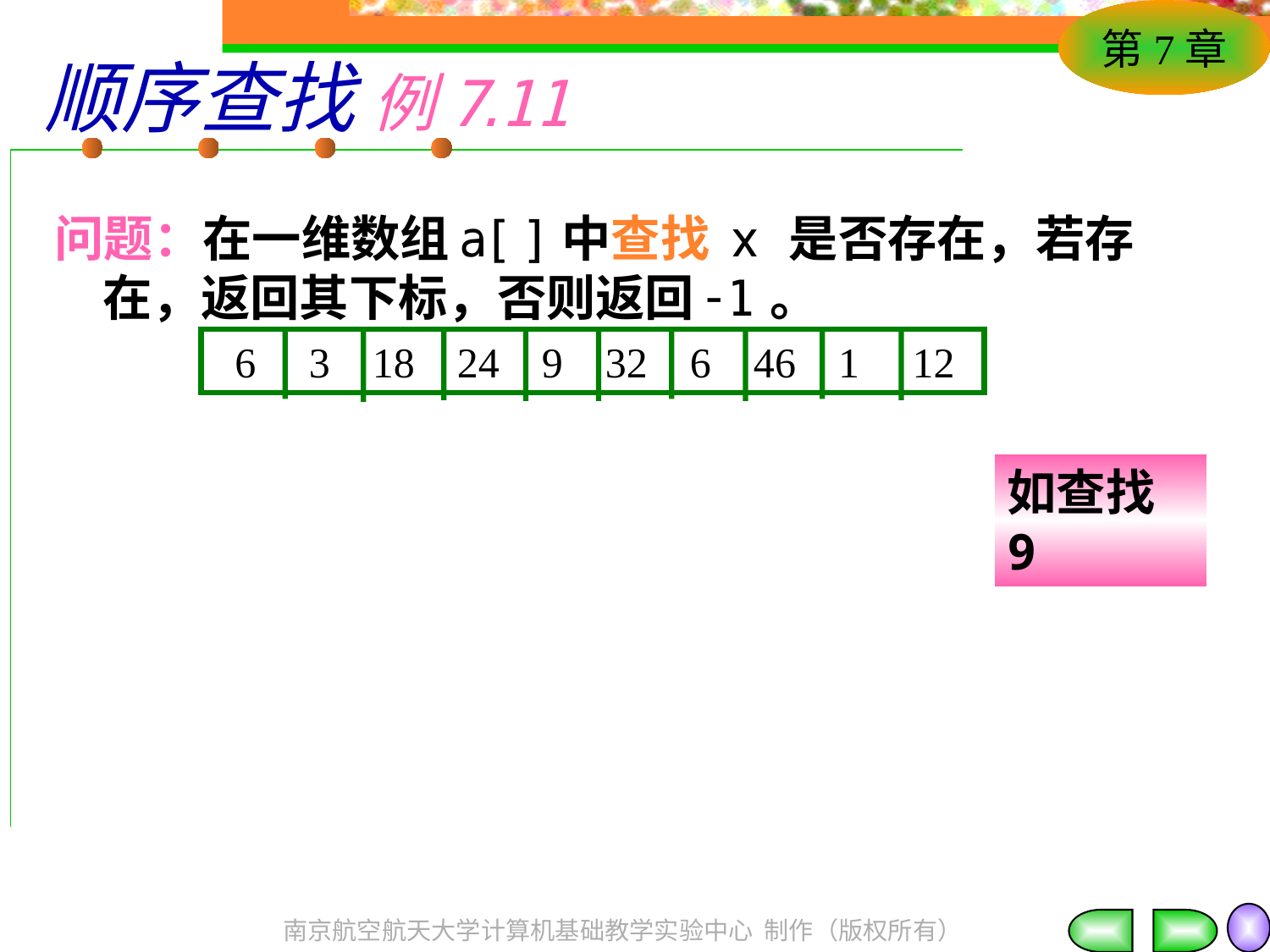

# 顺序查找 例7.11
问题：在一维数组a[ ]中查找 x 是否存在，若存在，返回其下标，否则返回-1。

  6     3    18    24    9    32    6    46    1     12

如查找9